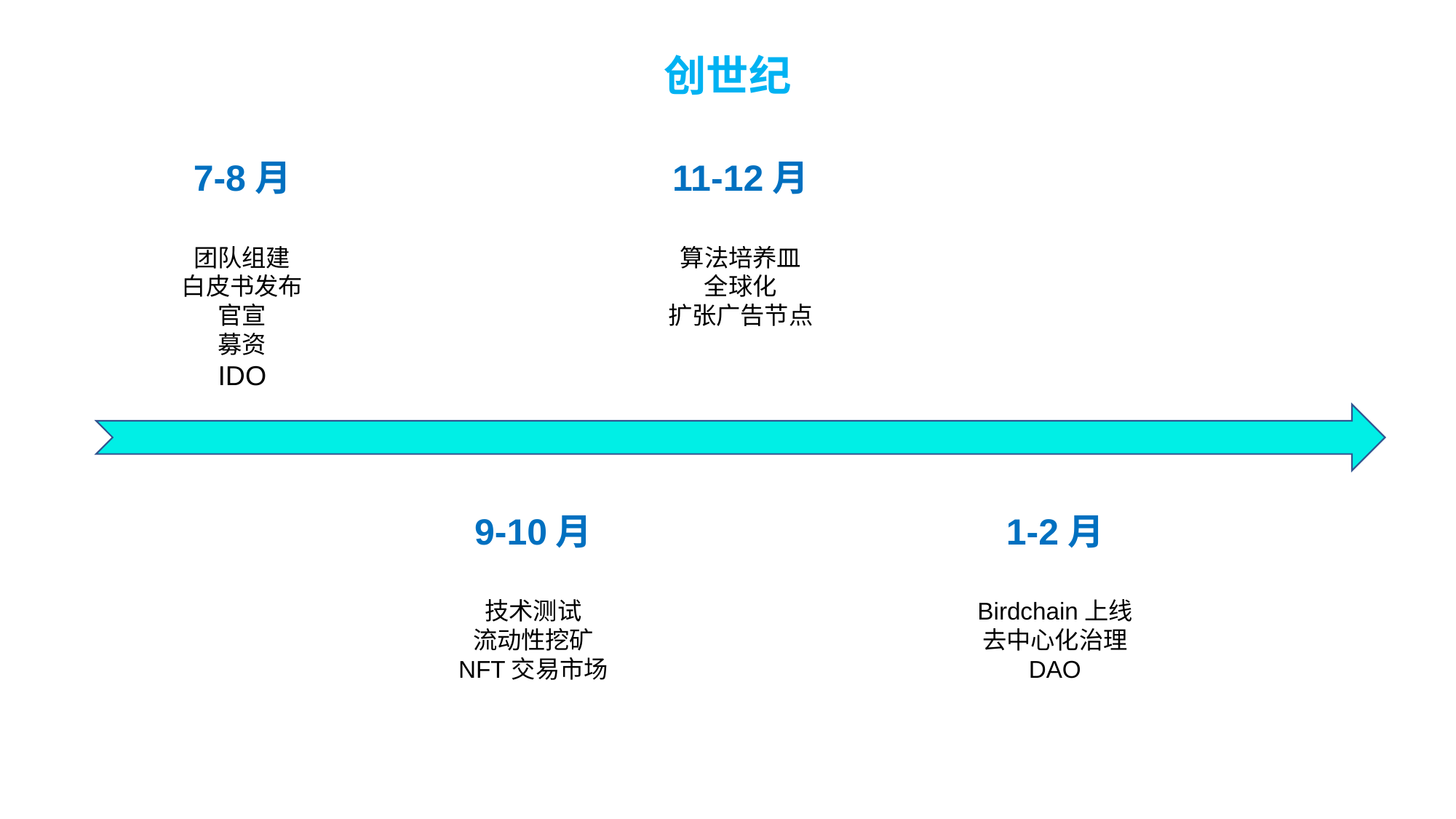

创世纪
7-8月

团队组建
白皮书发布
官宣
募资
IDO
11-12月

算法培养皿
全球化
扩张广告节点

9-10月

技术测试
流动性挖矿
NFT交易市场

1-2月

Birdchain上线
去中心化治理
DAO